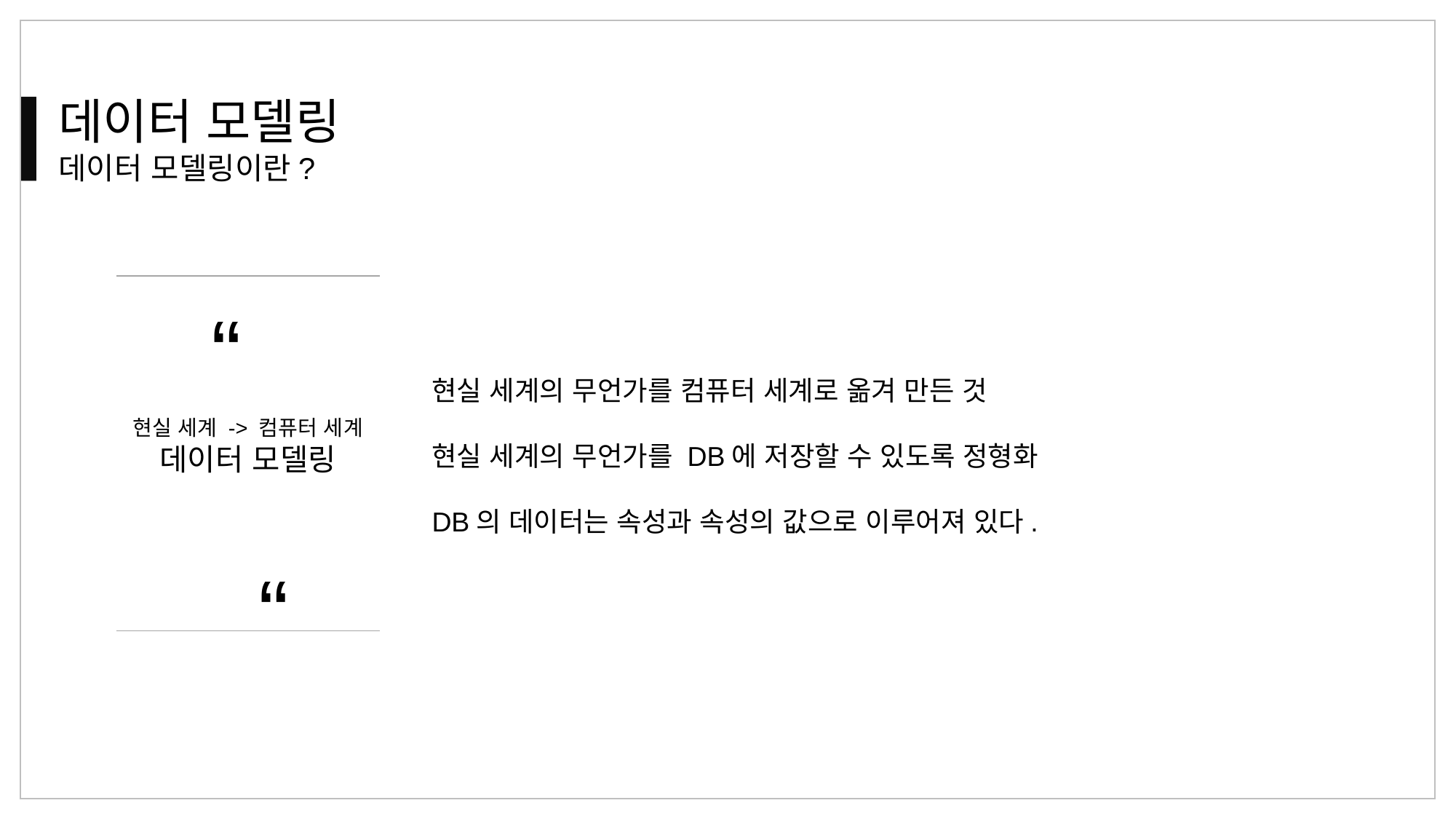

데이터 모델링
데이터 모델링이란?

“
“

현실 세계 -> 컴퓨터 세계
데이터 모델링

현실 세계의 무언가를 컴퓨터 세계로 옮겨 만든 것

현실 세계의 무언가를 DB에 저장할 수 있도록 정형화

DB의 데이터는 속성과 속성의 값으로 이루어져 있다.